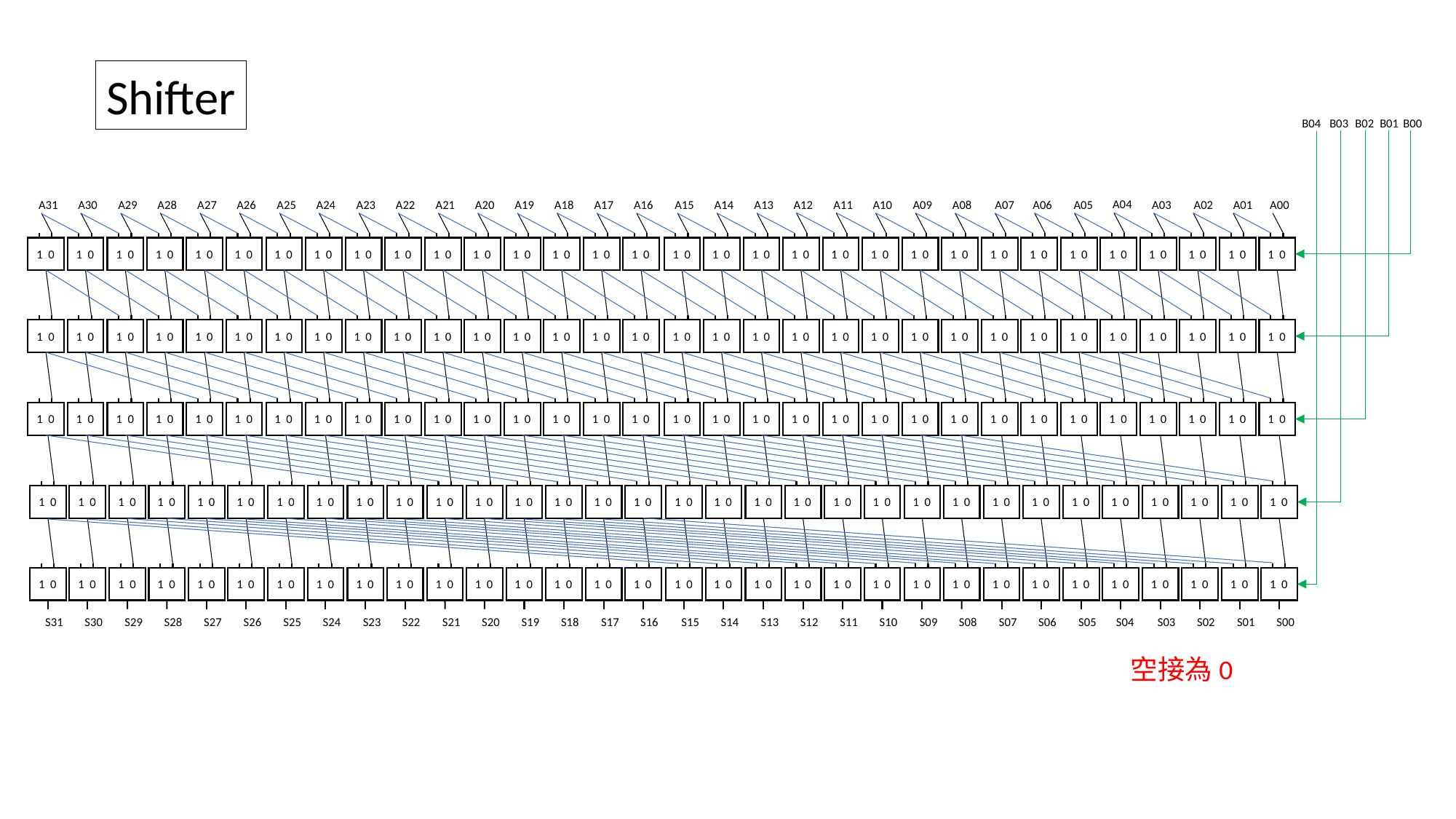

Shifter
B01
B04
B00
B02
B03
A04
A02
A06
A03
A05
A01
A07
A15
A14
A13
A11
A09
A00
A28
A27
A25
A24
A23
A20
A19
A18
A17
A16
A12
A10
A08
A31
A30
A29
A26
A22
A21

1  0
1  0
1  0
1  0
1  0
1  0
1  0
1  0
1  0
1  0
1  0
1  0
1  0
1  0
1  0
1  0
1  0
1  0
1  0
1  0
1  0
1  0
1  0
1  0
1  0
1  0
1  0
1  0
1  0
1  0
1  0
1  0

1  0
1  0
1  0
1  0
1  0
1  0
1  0
1  0
1  0
1  0
1  0
1  0
1  0
1  0
1  0
1  0
1  0
1  0
1  0
1  0
1  0
1  0
1  0
1  0
1  0
1  0
1  0
1  0
1  0
1  0
1  0
1  0

1  0
1  0
1  0
1  0
1  0
1  0
1  0
1  0
1  0
1  0
1  0
1  0
1  0
1  0
1  0
1  0
1  0
1  0
1  0
1  0
1  0
1  0
1  0
1  0
1  0
1  0
1  0
1  0
1  0
1  0
1  0
1  0

1  0
1  0
1  0
1  0
1  0
1  0
1  0
1  0
1  0
1  0
1  0
1  0
1  0
1  0
1  0
1  0
1  0
1  0
1  0
1  0
1  0
1  0
1  0
1  0
1  0
1  0
1  0
1  0
1  0
1  0
1  0
1  0

1  0
1  0
1  0
1  0
1  0
1  0
1  0
1  0
1  0
1  0
1  0
1  0
1  0
1  0
1  0
1  0
1  0
1  0
1  0
1  0
1  0
1  0
1  0
1  0
1  0
1  0
1  0
1  0
1  0
1  0
1  0
1  0
S14
S09
S08
S07
S05
S04
S03
S02
S01
S00
S29
S28
S25
S24
S22
S21
S20
S18
S15
S13
S12
S11
S10
S06
S31
S30
S27
S26
S23
S19
S17
S16
空接為0